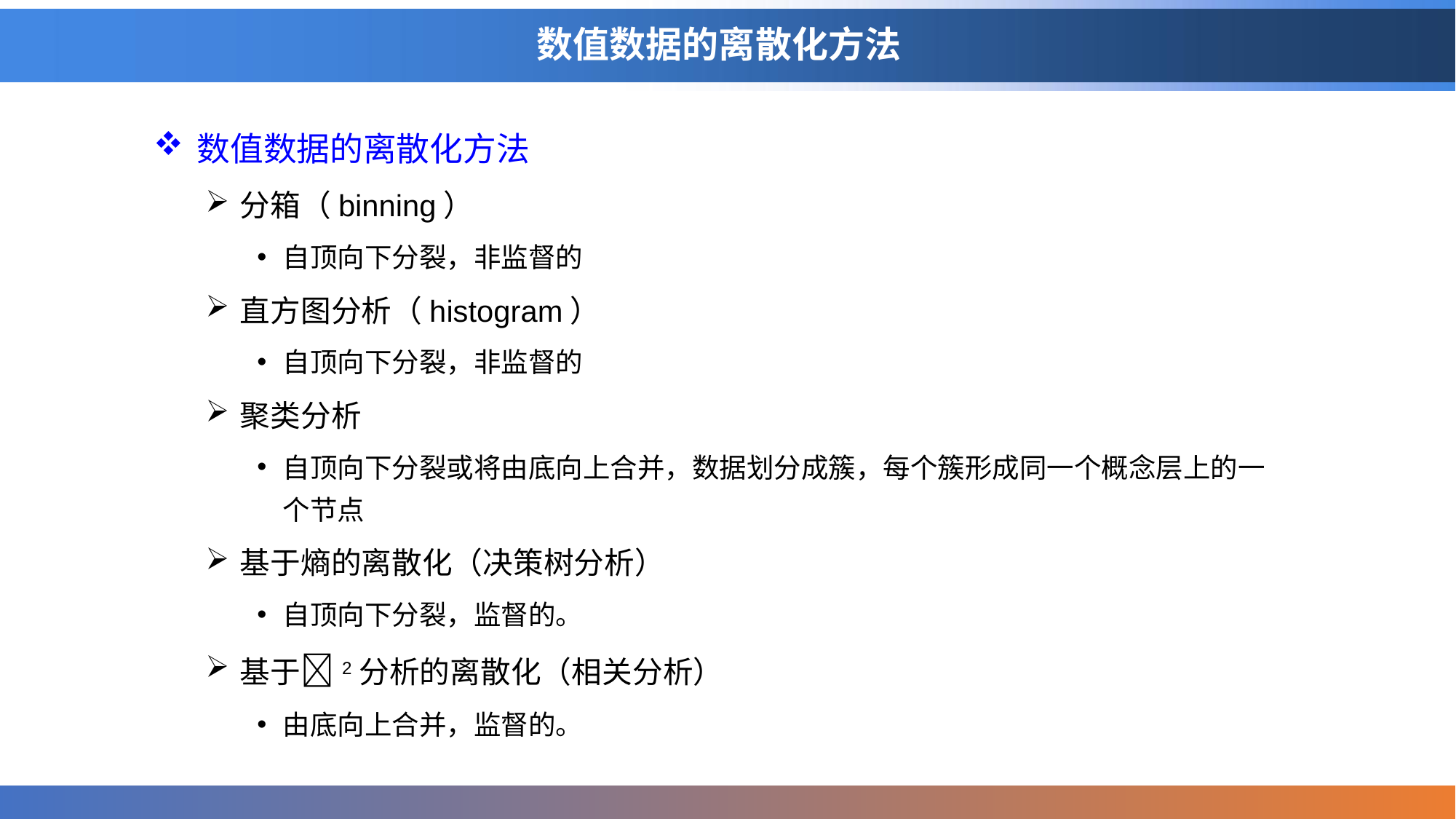

# 数值数据的离散化方法
数值数据的离散化方法
分箱（binning）
自顶向下分裂，非监督的
直方图分析（histogram）
自顶向下分裂，非监督的
聚类分析
自顶向下分裂或将由底向上合并，数据划分成簇，每个簇形成同一个概念层上的一个节点
基于熵的离散化（决策树分析）
自顶向下分裂，监督的。
基于χ2分析的离散化（相关分析）
由底向上合并，监督的。